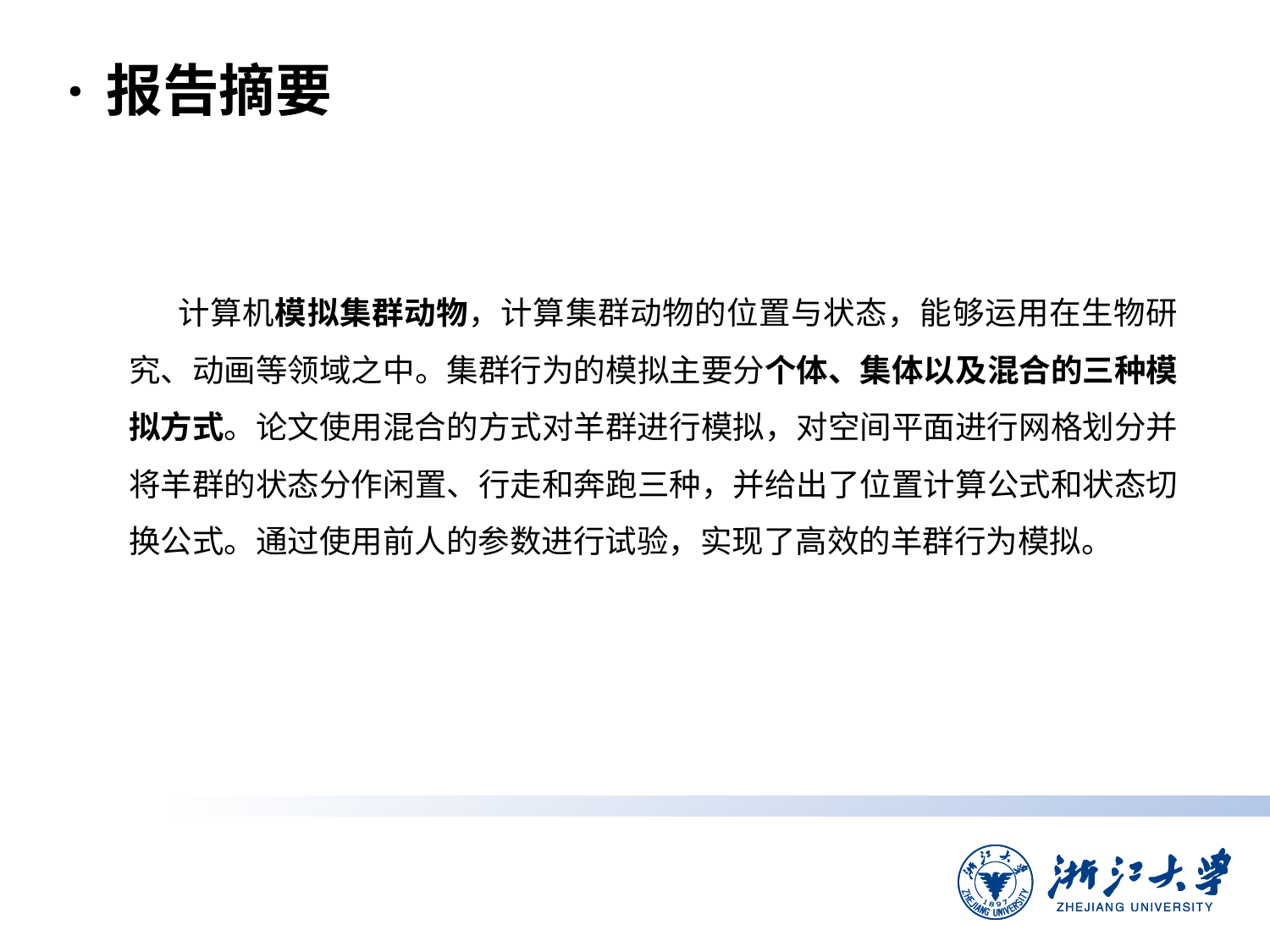

·报告摘要
计算机模拟集群动物，计算集群动物的位置与状态，能够运用在生物研究、动画等领域之中。集群行为的模拟主要分个体、集体以及混合的三种模拟方式。论文使用混合的方式对羊群进行模拟，对空间平面进行网格划分并将羊群的状态分作闲置、行走和奔跑三种，并给出了位置计算公式和状态切换公式。通过使用前人的参数进行试验，实现了高效的羊群行为模拟。